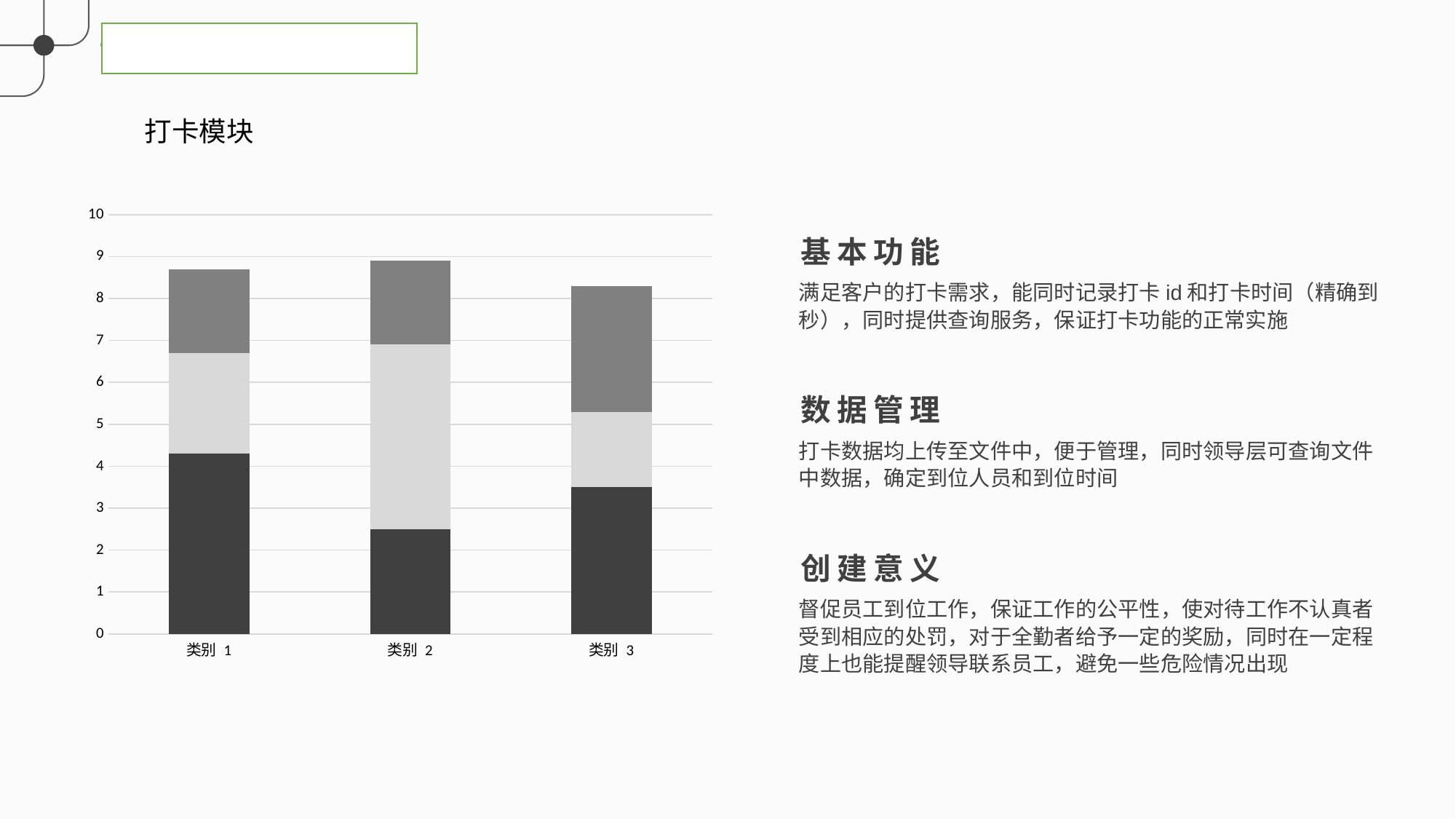

打卡模块

### Chart

| Category | 系列 1 | 系列 2 | 系列 3 |
|---|---|---|---|
| 类别 1 | 4.3 | 2.4 | 2.0 |
| 类别 2 | 2.5 | 4.4 | 2.0 |
| 类别 3 | 3.5 | 1.8 | 3.0 |
基本功能
满足客户的打卡需求，能同时记录打卡id和打卡时间（精确到秒），同时提供查询服务，保证打卡功能的正常实施
数据管理
打卡数据均上传至文件中，便于管理，同时领导层可查询文件中数据，确定到位人员和到位时间
创建意义
督促员工到位工作，保证工作的公平性，使对待工作不认真者受到相应的处罚，对于全勤者给予一定的奖励，同时在一定程度上也能提醒领导联系员工，避免一些危险情况出现